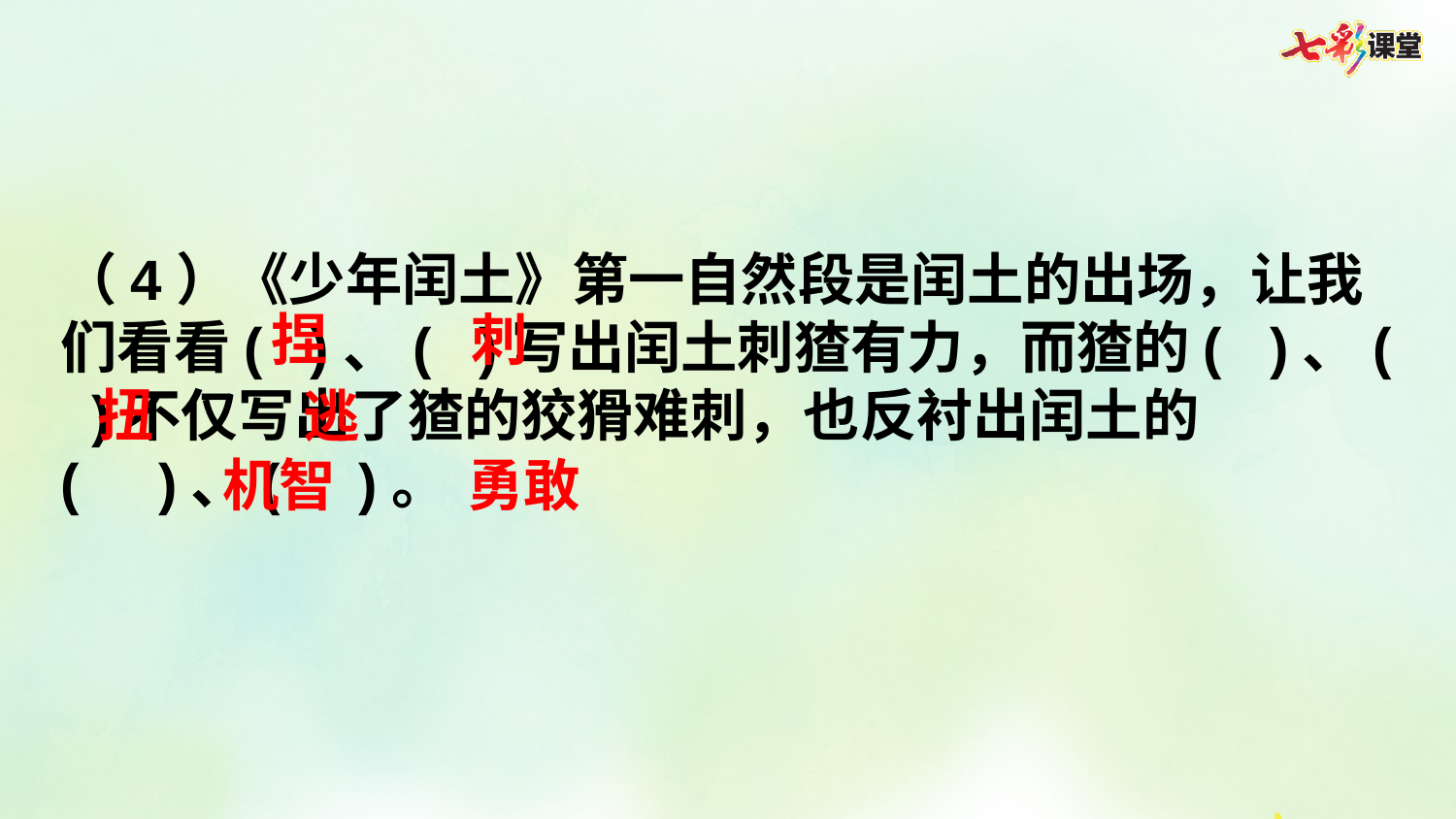

（4）《少年闰土》第一自然段是闰土的出场，让我们看看(   )、(   )写出闰土刺猹有力，而猹的(   )、(   )不仅写出了猹的狡猾难刺，也反衬出闰土的(     )、(     )。
捏
刺
扭
逃
机智
勇敢